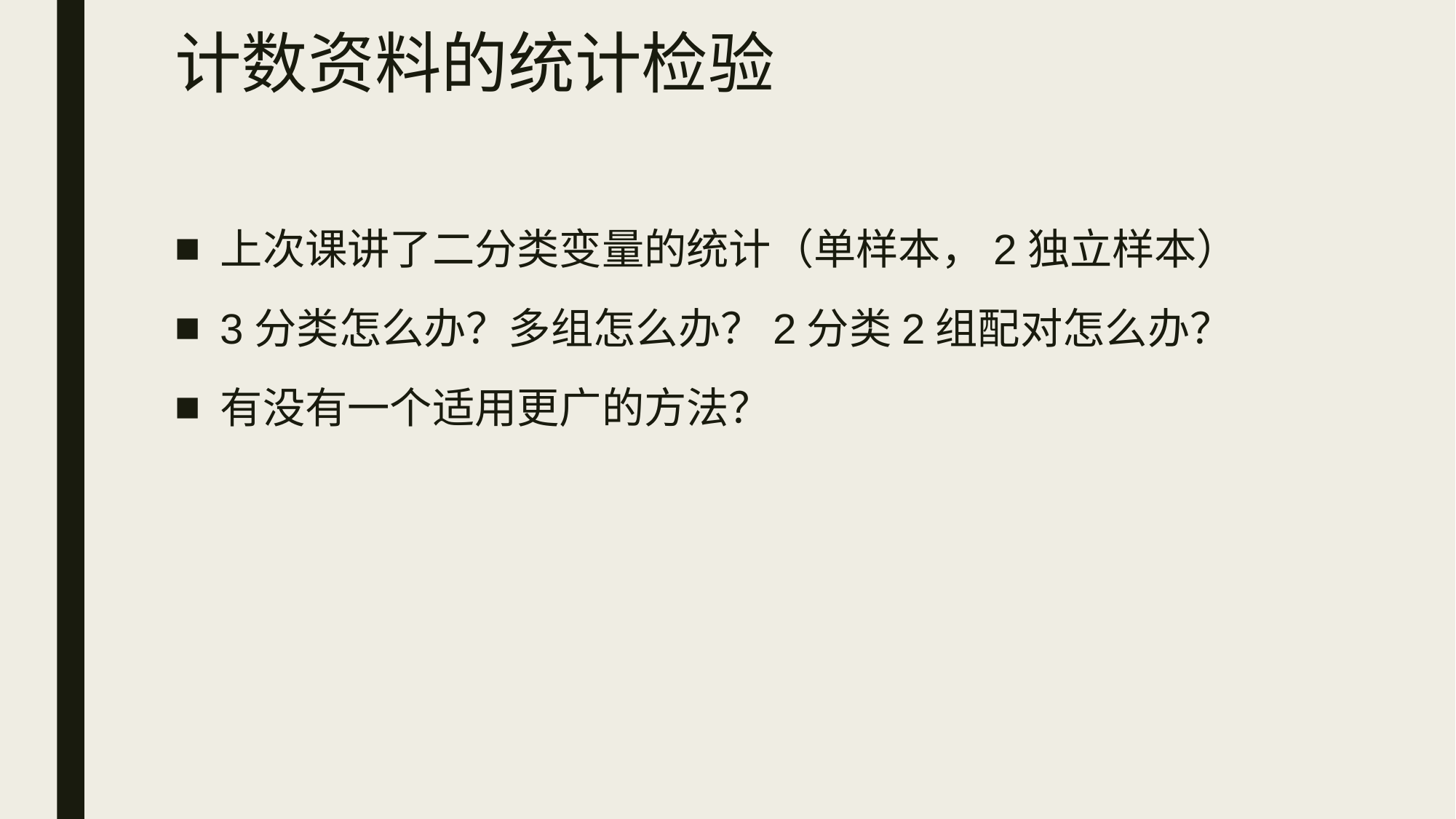

# 计数资料的统计检验
上次课讲了二分类变量的统计（单样本，2独立样本）
3分类怎么办？多组怎么办？2分类2组配对怎么办？
有没有一个适用更广的方法？